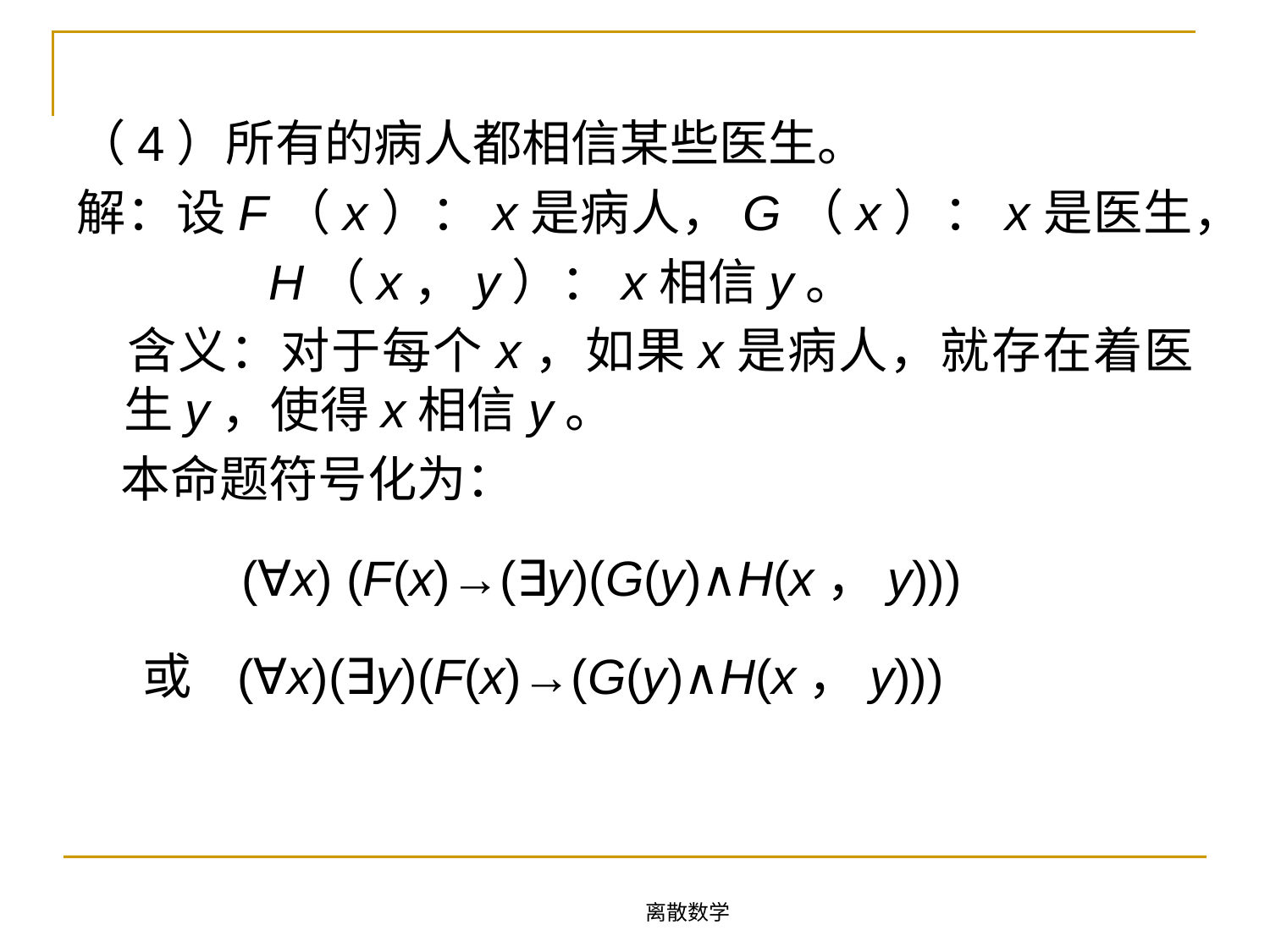

（4）所有的病人都相信某些医生。
解：设F（x）：x是病人，G（x）：x是医生，
              H（x，y）：x相信y。
   含义：对于每个x，如果x是病人，就存在着医生y，使得x相信y。
   本命题符号化为：
            (∀x) (F(x)→(∃y)(G(y)∧H(x，y)))
     或   (∀x)(∃y)(F(x)→(G(y)∧H(x，y)))

离散数学
24